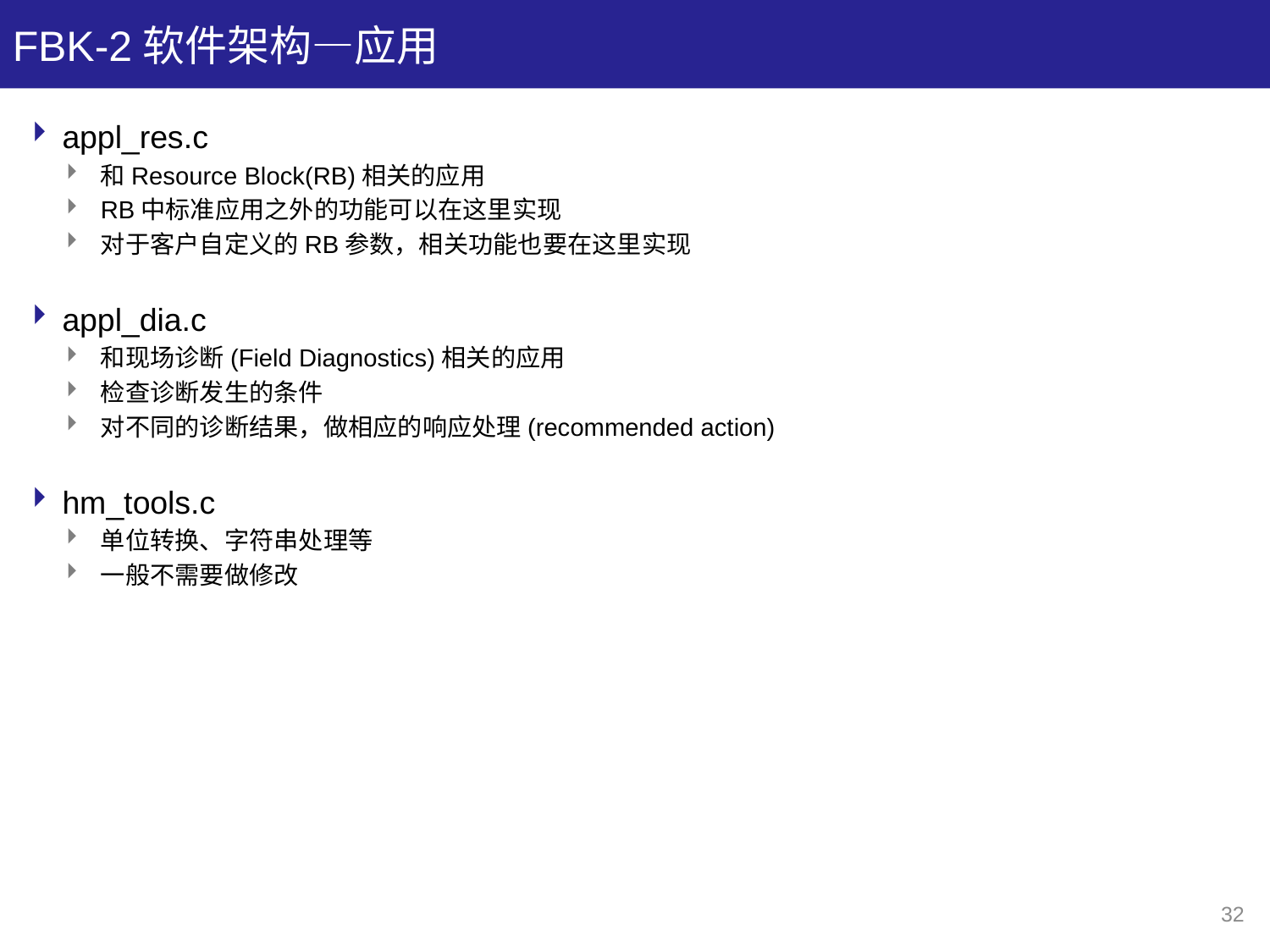

# FBK-2软件架构—应用
appl_res.c
和Resource Block(RB)相关的应用
RB中标准应用之外的功能可以在这里实现
对于客户自定义的RB参数，相关功能也要在这里实现

appl_dia.c
和现场诊断(Field Diagnostics)相关的应用
检查诊断发生的条件
对不同的诊断结果，做相应的响应处理(recommended action)

hm_tools.c
单位转换、字符串处理等
一般不需要做修改

32